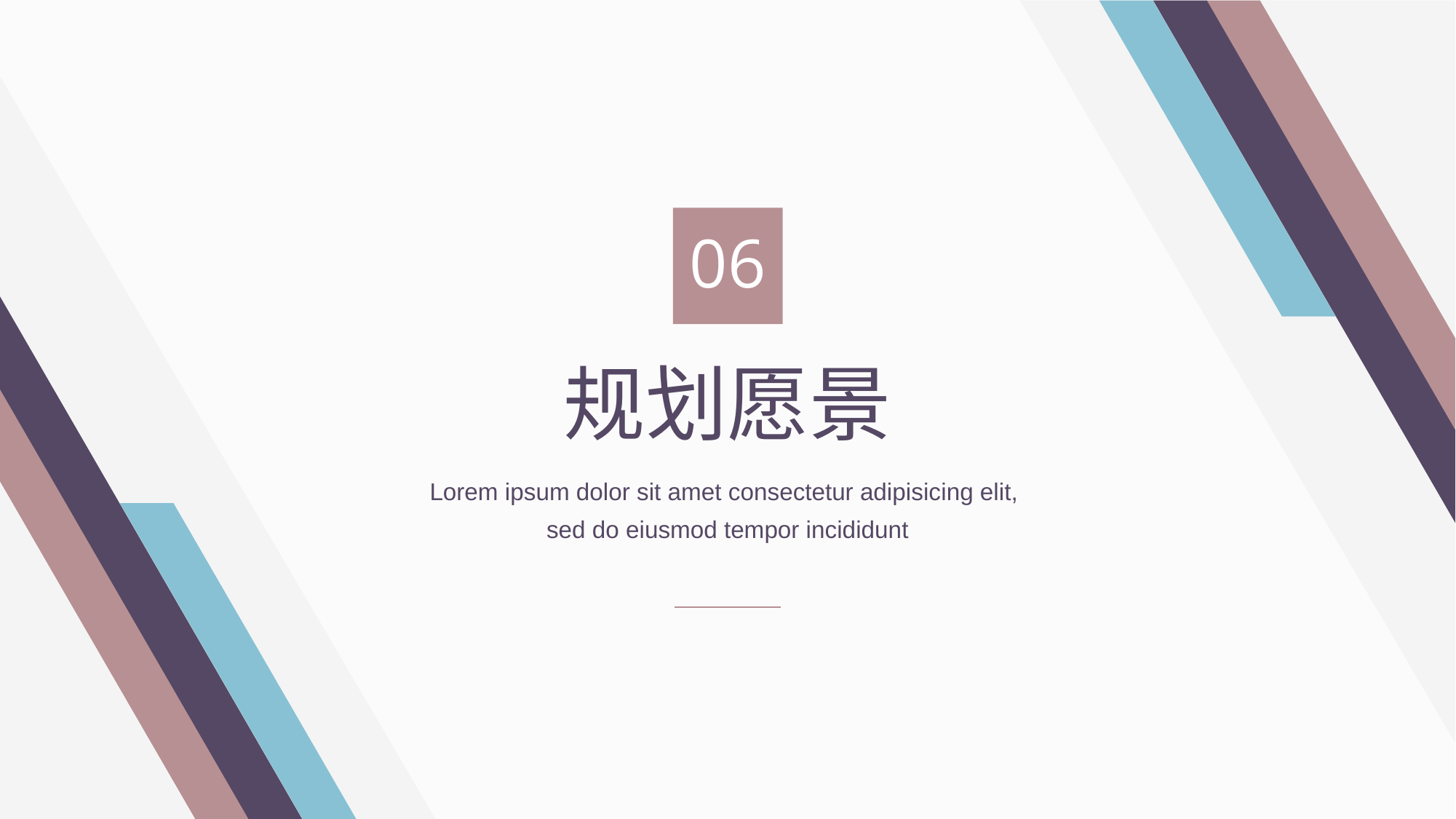

06
规划愿景
Lorem ipsum dolor sit amet consectetur adipisicing elit,
sed do eiusmod tempor incididunt